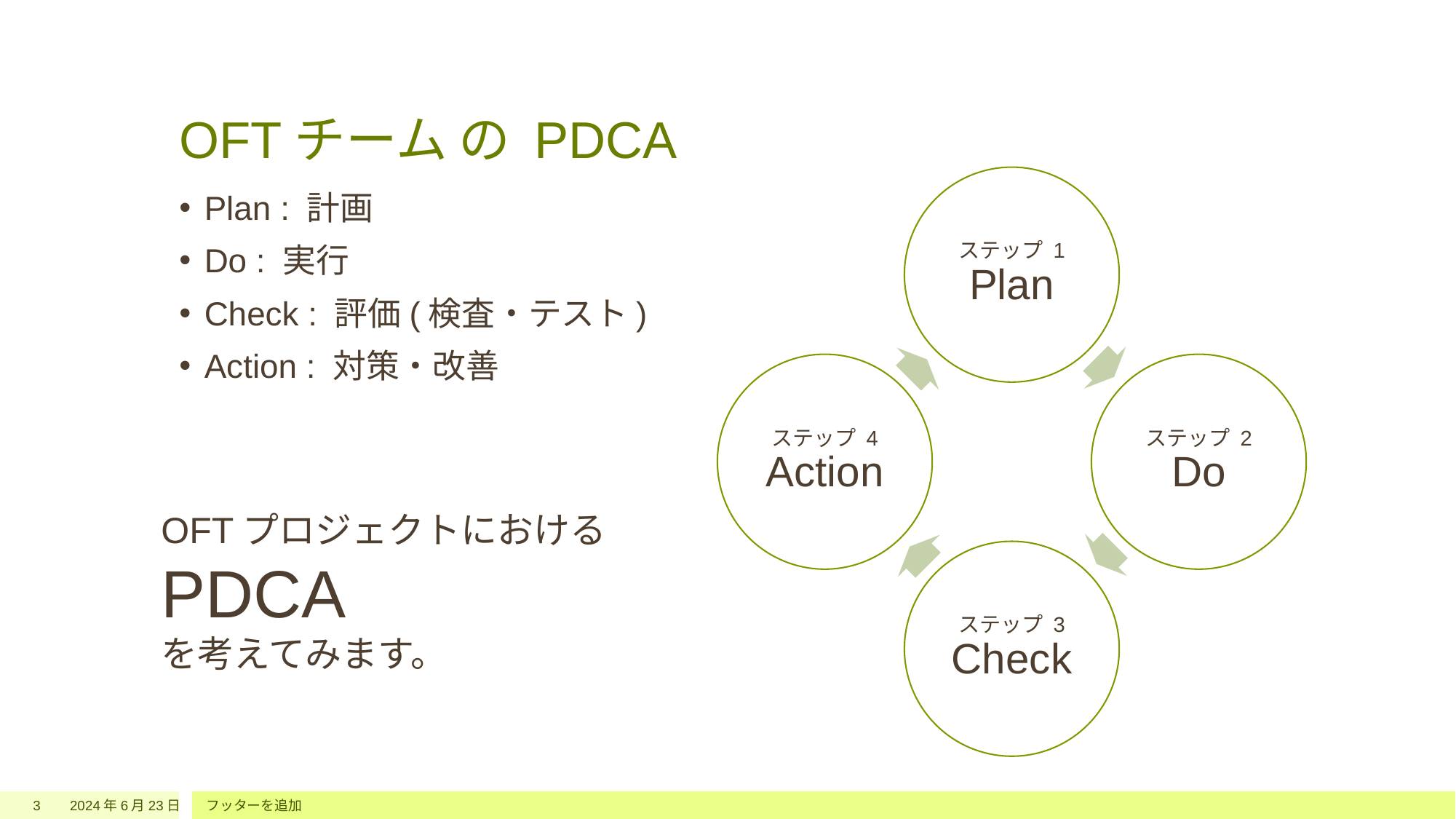

# OFTチーム の PDCA
ステップ 1
Plan

ステップ 2
Do​​

ステップ 3
Check​​

ステップ 4
Action

Plan : 計画
Do : 実行
Check : 評価(検査・テスト)
Action : 対策・改善
OFTプロジェクトにおける
PDCA
を考えてみます。
3
2024年6月23日
フッターを追加